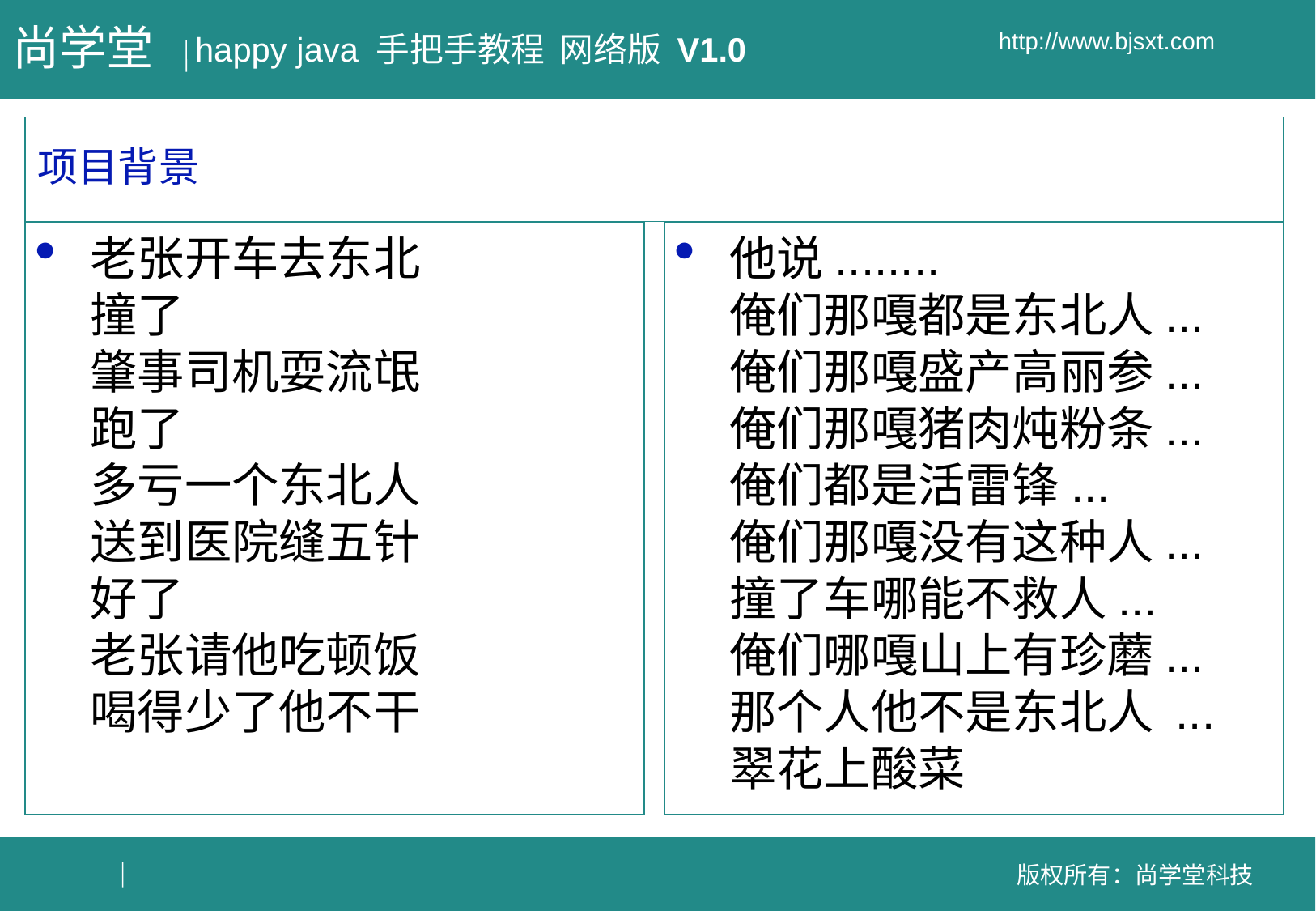

# 项目背景
老张开车去东北
撞了
肇事司机耍流氓
跑了
多亏一个东北人
送到医院缝五针
好了
老张请他吃顿饭
喝得少了他不干
他说........
俺们那嘎都是东北人...
俺们那嘎盛产高丽参...
俺们那嘎猪肉炖粉条...
俺们都是活雷锋...
俺们那嘎没有这种人...
撞了车哪能不救人...
俺们哪嘎山上有珍蘑...
那个人他不是东北人 ...
翠花上酸菜